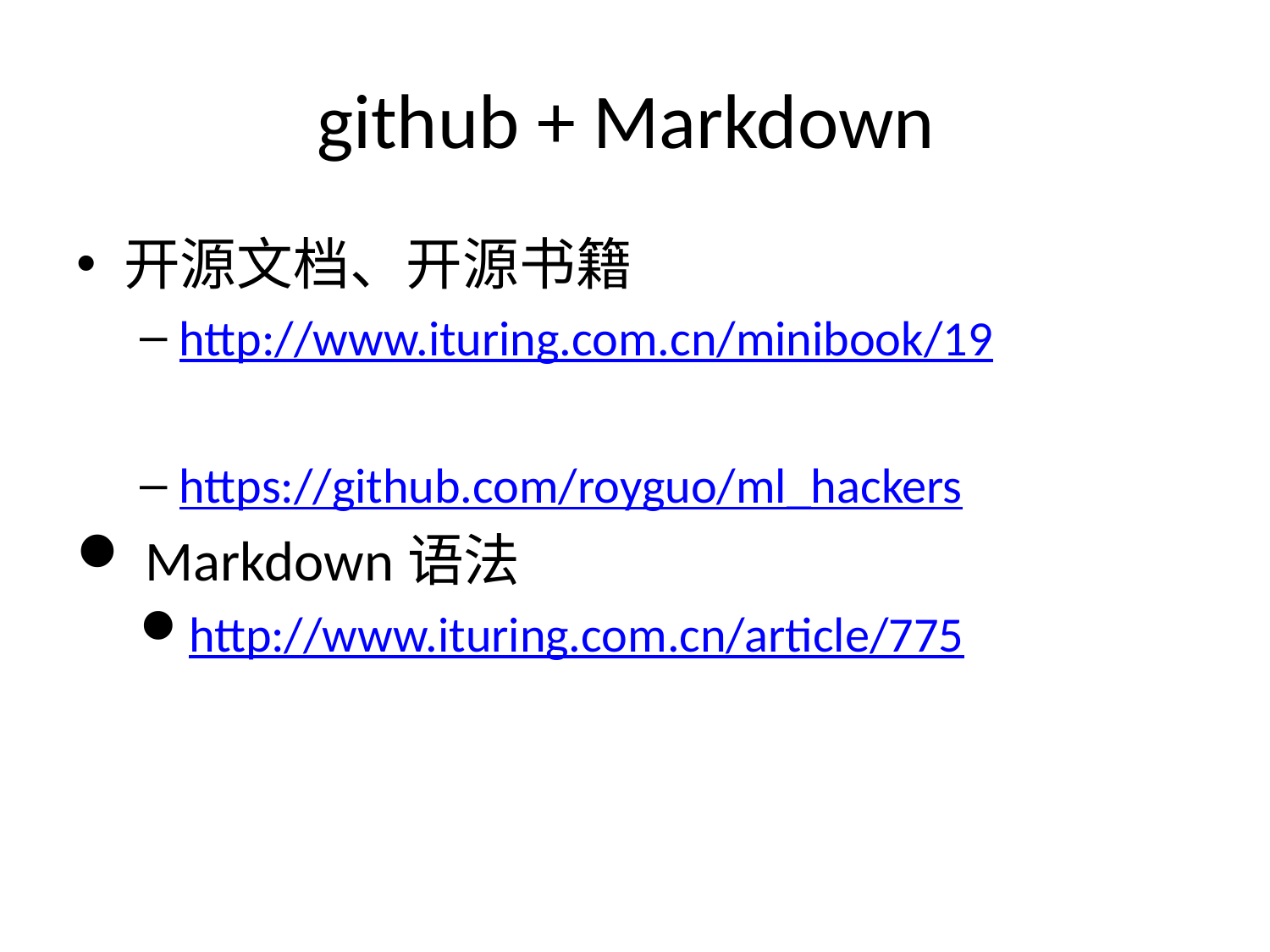

# github + Markdown
开源文档、开源书籍
http://www.ituring.com.cn/minibook/19

https://github.com/royguo/ml_hackers
 Markdown语法
http://www.ituring.com.cn/article/775